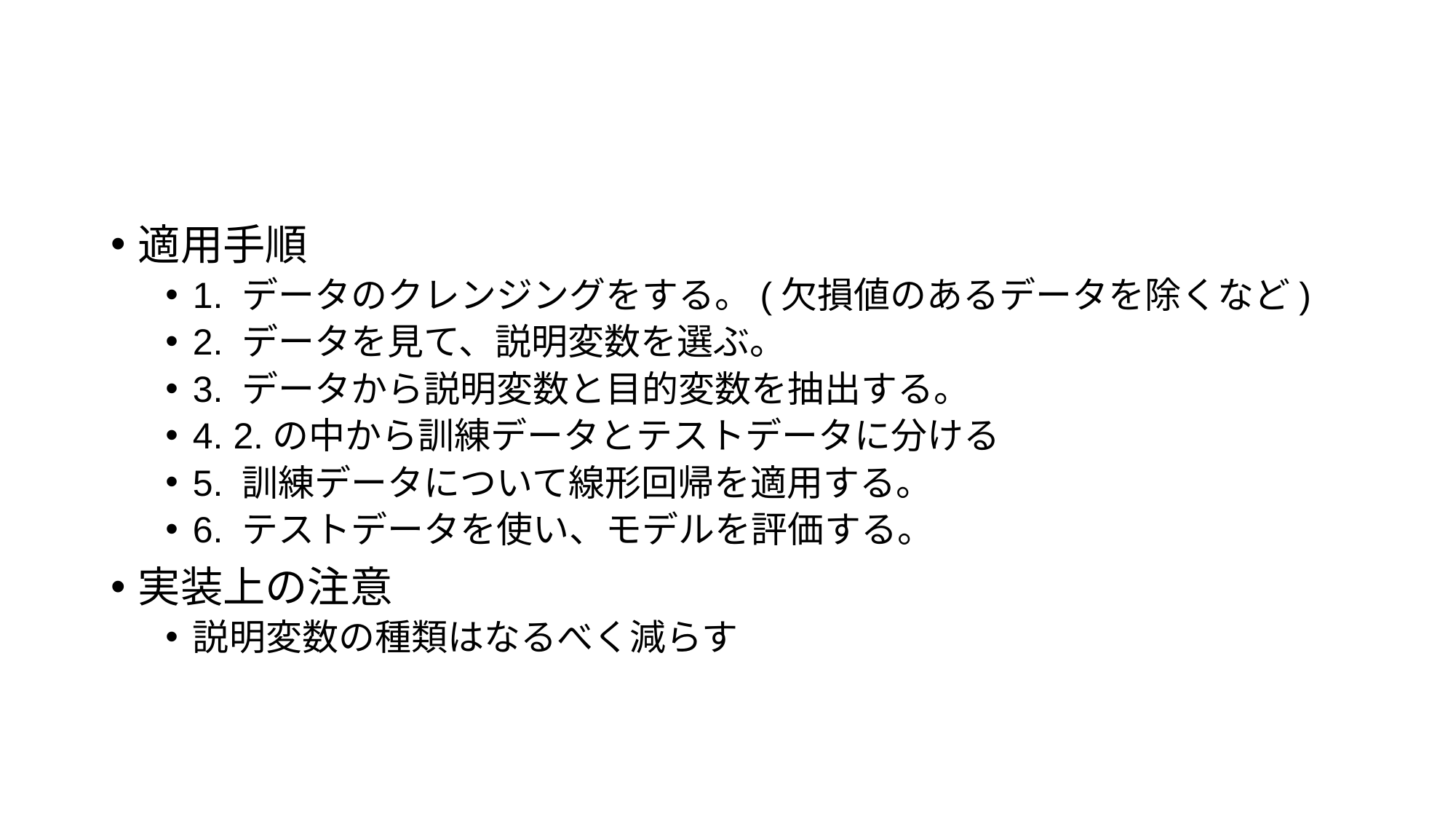

#
適用手順
1. データのクレンジングをする。(欠損値のあるデータを除くなど)
2. データを見て、説明変数を選ぶ。
3. データから説明変数と目的変数を抽出する。
4. 2.の中から訓練データとテストデータに分ける
5. 訓練データについて線形回帰を適用する。
6. テストデータを使い、モデルを評価する。
実装上の注意
説明変数の種類はなるべく減らす